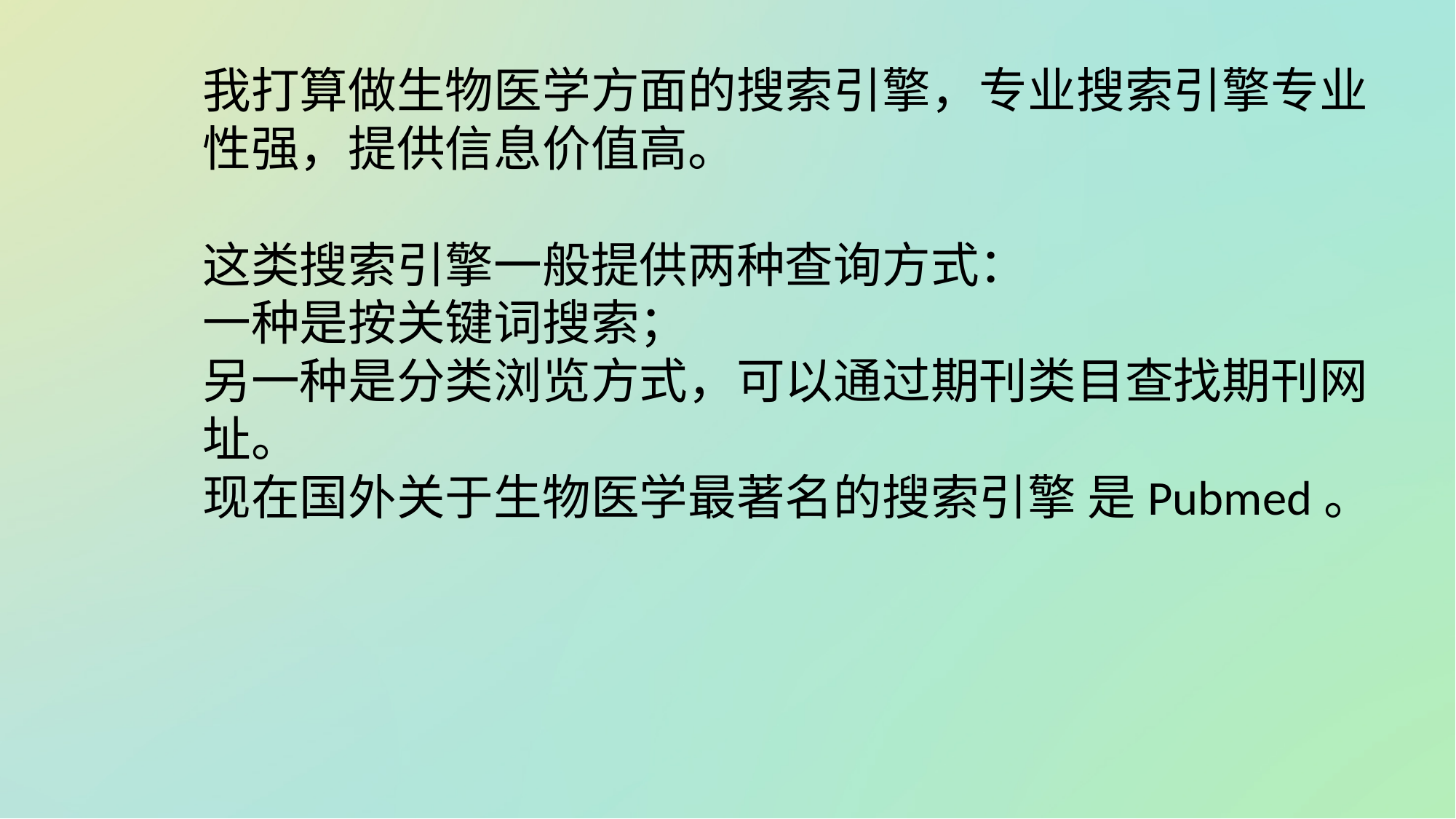

我打算做生物医学方面的搜索引擎，专业搜索引擎专业性强，提供信息价值高。

这类搜索引擎一般提供两种查询方式：
一种是按关键词搜索；
另一种是分类浏览方式，可以通过期刊类目查找期刊网址。
现在国外关于生物医学最著名的搜索引擎 是Pubmed。